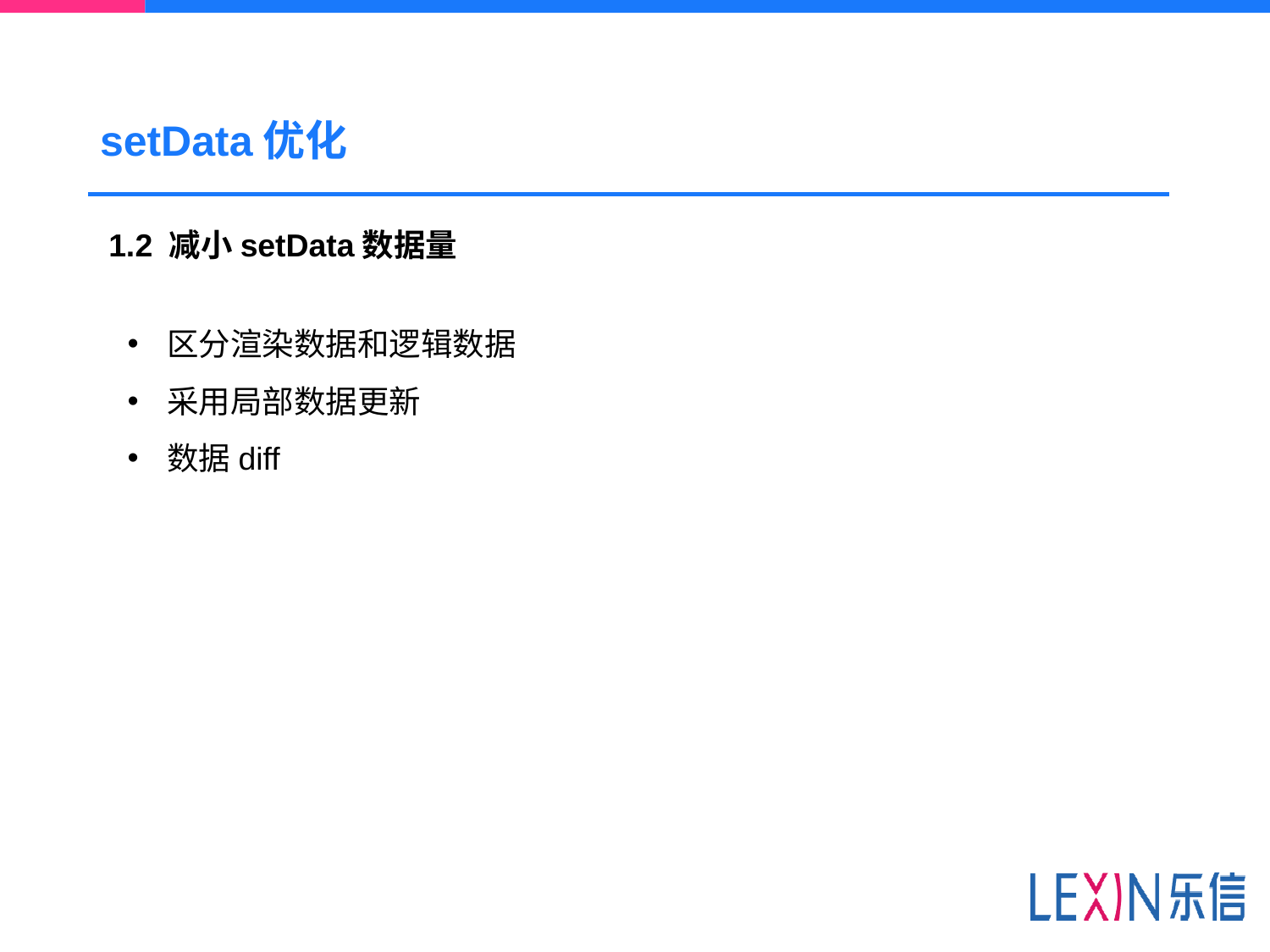

# setData优化
1.2 减小setData数据量
区分渲染数据和逻辑数据
采用局部数据更新
数据diff